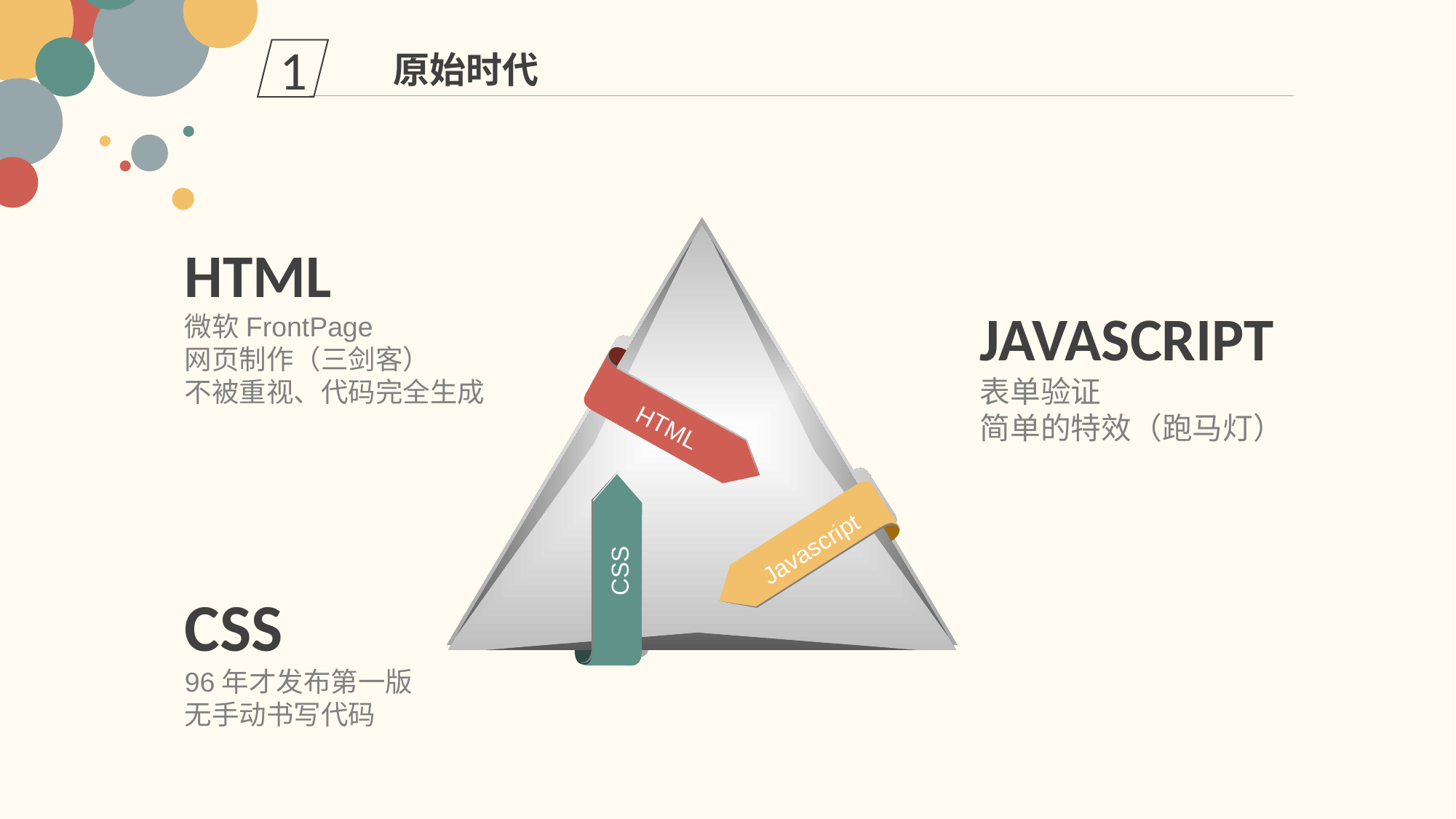

1
原始时代

HTML
微软FrontPage
网页制作（三剑客）
不被重视、代码完全生成
JAVASCRIPT
表单验证
简单的特效（跑马灯）

HTML

Javascript
CSS
CSS
96年才发布第一版
无手动书写代码